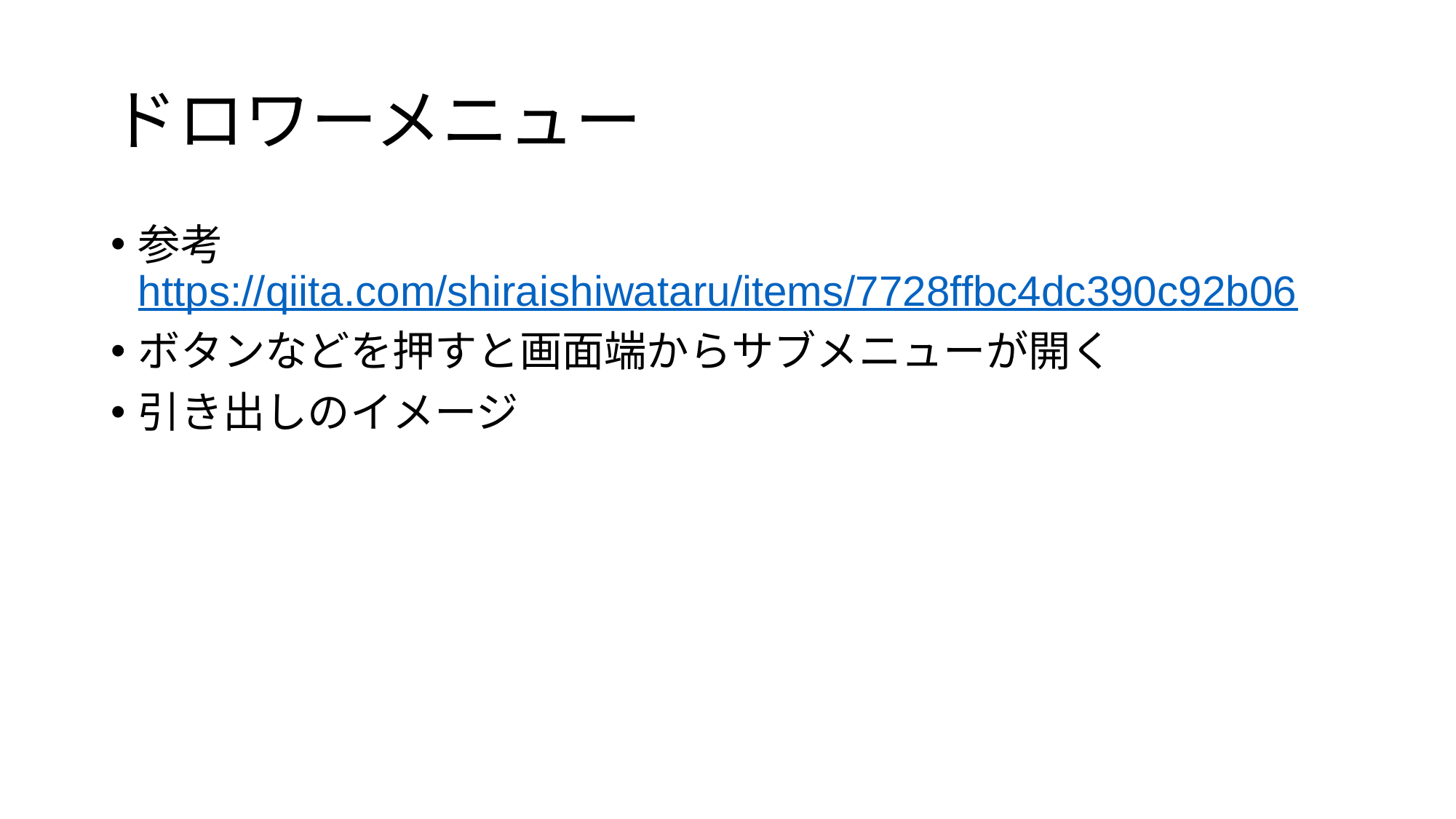

# ドロワーメニュー
参考https://qiita.com/shiraishiwataru/items/7728ffbc4dc390c92b06
ボタンなどを押すと画面端からサブメニューが開く
引き出しのイメージ